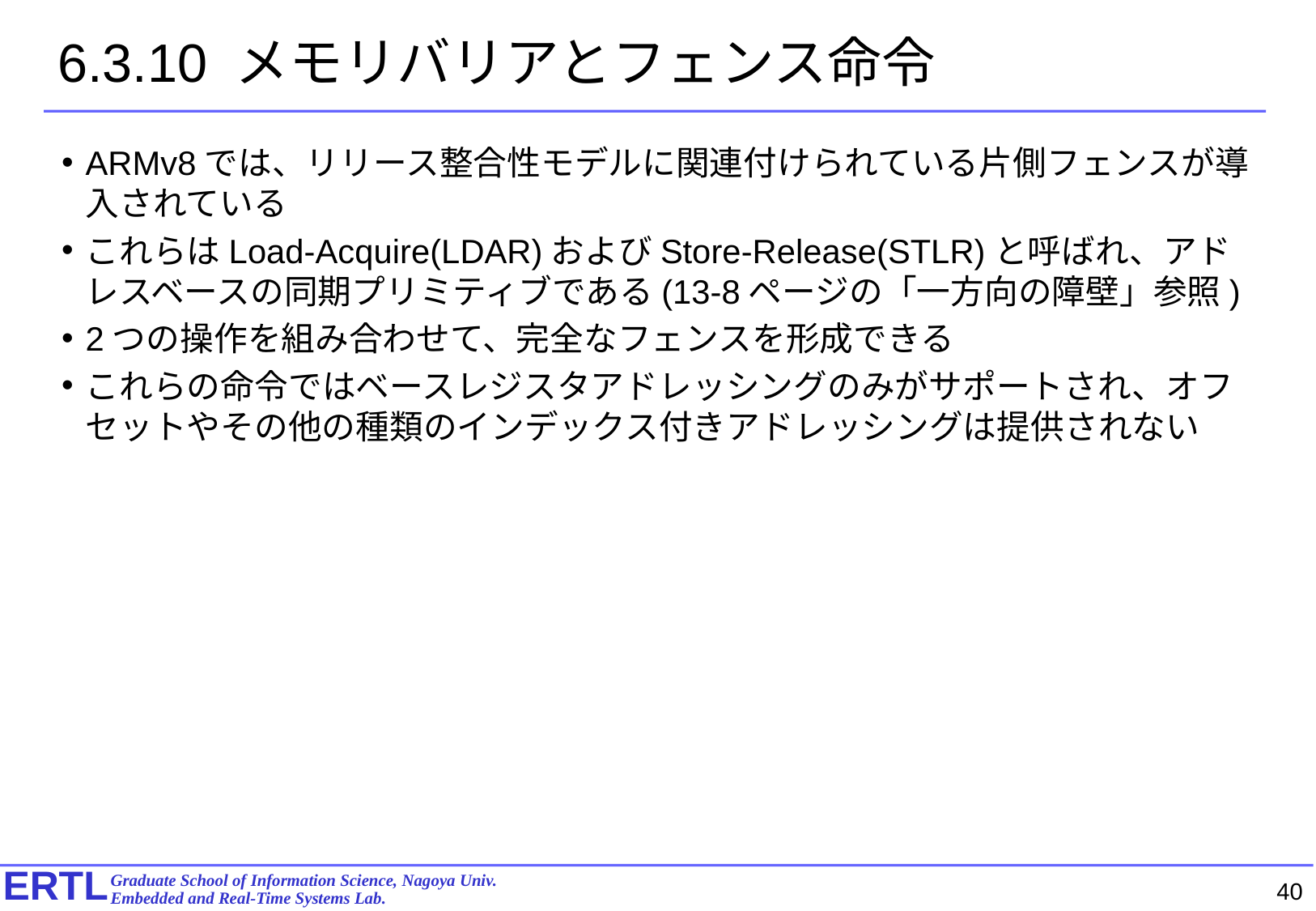

# 6.3.10 メモリバリアとフェンス命令
ARMv8では、リリース整合性モデルに関連付けられている片側フェンスが導入されている
これらはLoad-Acquire(LDAR)およびStore-Release(STLR)と呼ばれ、アドレスベースの同期プリミティブである(13-8ページの「一方向の障壁」参照)
2つの操作を組み合わせて、完全なフェンスを形成できる
これらの命令ではベースレジスタアドレッシングのみがサポートされ、オフセットやその他の種類のインデックス付きアドレッシングは提供されない

40